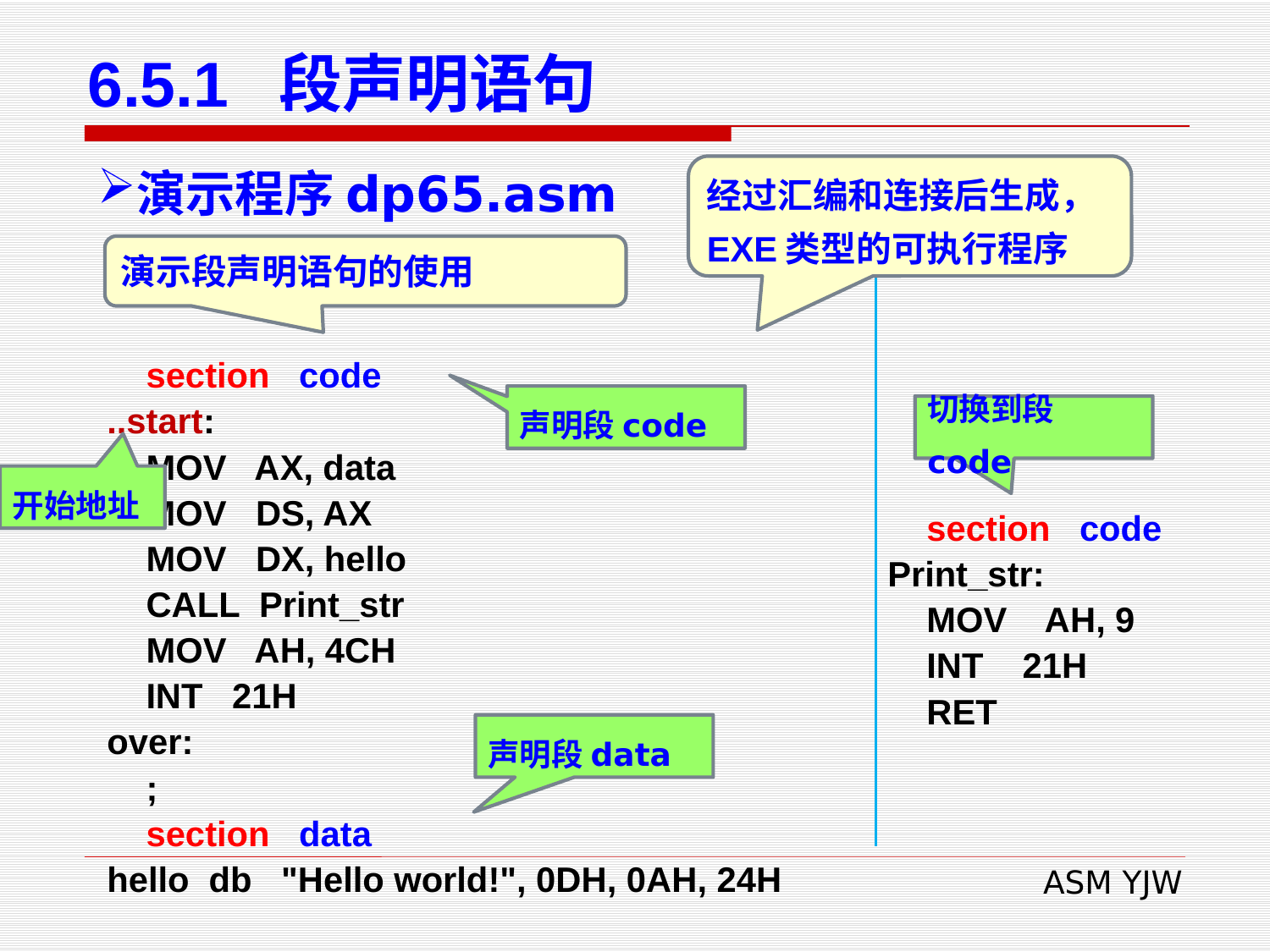

# 6.5.1  段声明语句
演示程序dp65.asm
经过汇编和连接后生成，
EXE类型的可执行程序
演示段声明语句的使用
    section   code
..start:
    MOV   AX, data
    MOV   DS, AX
    MOV   DX, hello
    CALL  Print_str
    MOV   AH, 4CH
    INT   21H
over:
    ;
    section   data
hello  db   "Hello world!", 0DH, 0AH, 24H
声明段code
切换到段code
开始地址
    section   code
Print_str:
    MOV    AH, 9
    INT    21H
    RET
声明段data